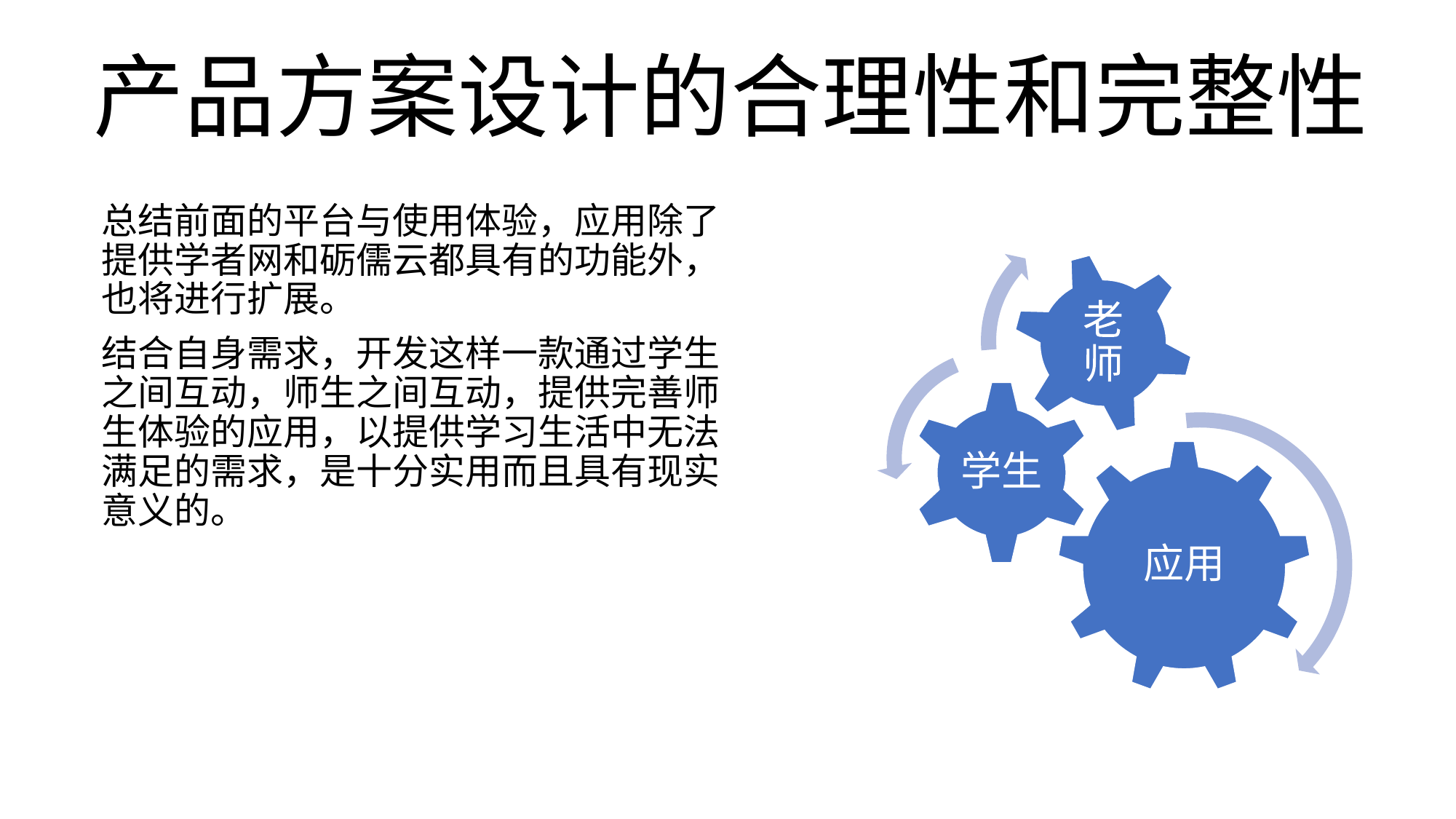

# 产品方案设计的合理性和完整性
总结前面的平台与使用体验，应用除了提供学者网和砺儒云都具有的功能外，也将进行扩展。
结合自身需求，开发这样一款通过学生之间互动，师生之间互动，提供完善师生体验的应用，以提供学习生活中无法满足的需求，是十分实用而且具有现实意义的。
应用
学生
老师